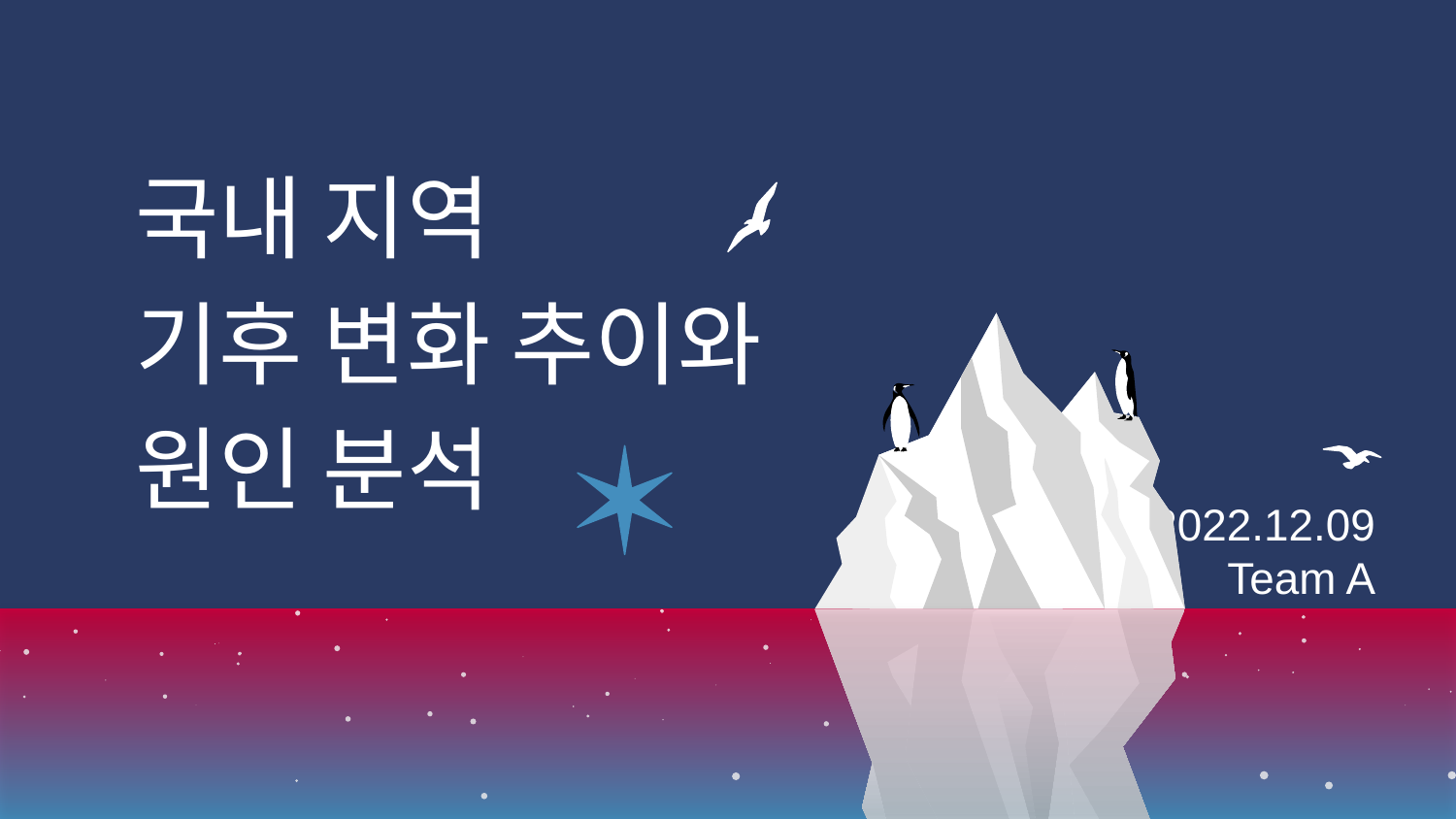

# 국내 지역
기후 변화 추이와
원인 분석

2022.12.09
Team A